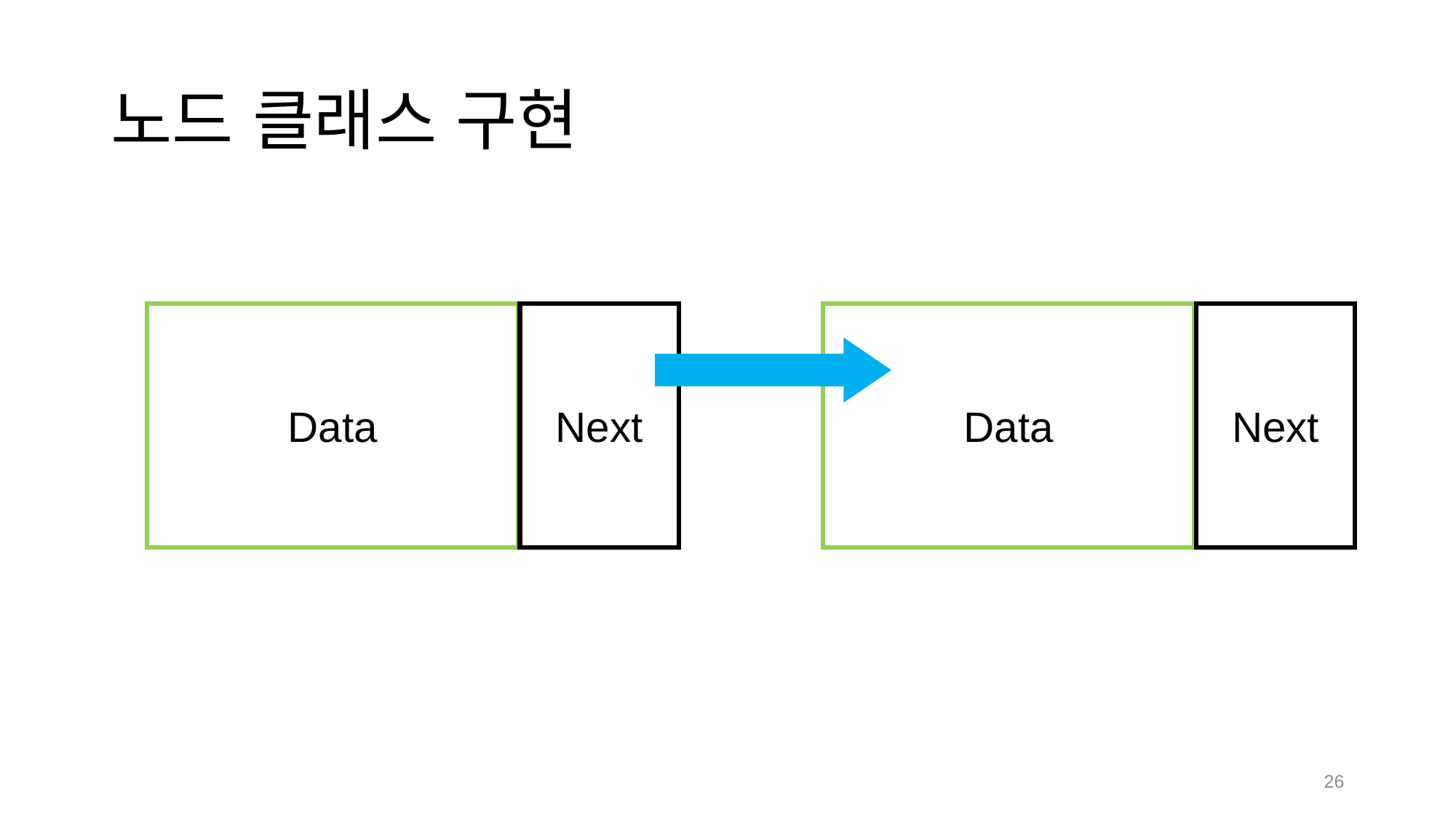

# 노드 클래스 구현

Data
Next
Data
Next
26